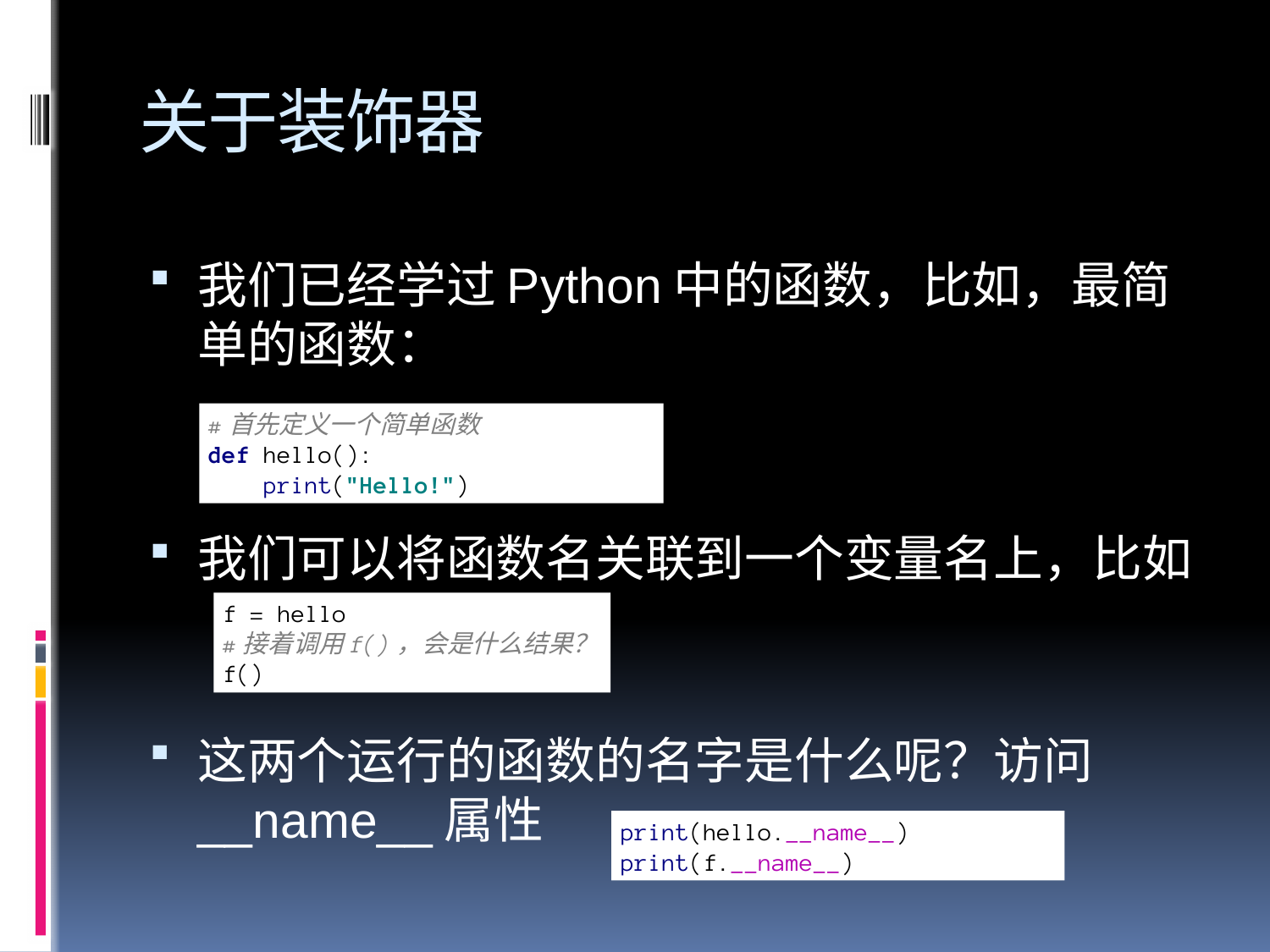

# 关于装饰器
我们已经学过Python中的函数，比如，最简单的函数：

我们可以将函数名关联到一个变量名上，比如

这两个运行的函数的名字是什么呢？访问__name__属性

#首先定义一个简单函数
def hello():
    print("Hello!")
f = hello
#接着调用f()，会是什么结果？
f()
print(hello.__name__)
print(f.__name__)